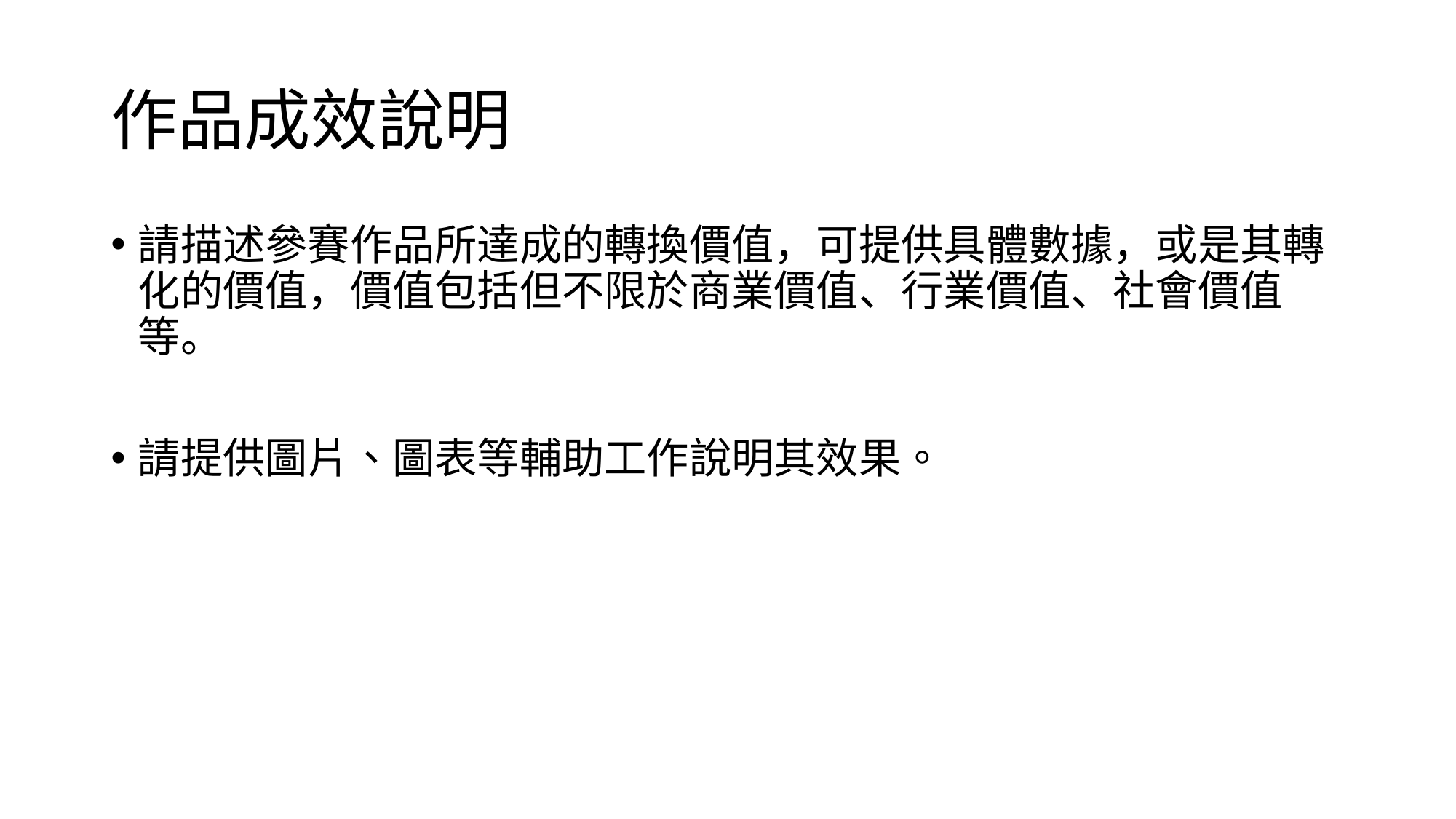

# 作品成效說明
請描述參賽作品所達成的轉換價值，可提供具體數據，或是其轉化的價值，價值包括但不限於商業價值、行業價值、社會價值等。

請提供圖片、圖表等輔助工作說明其效果。